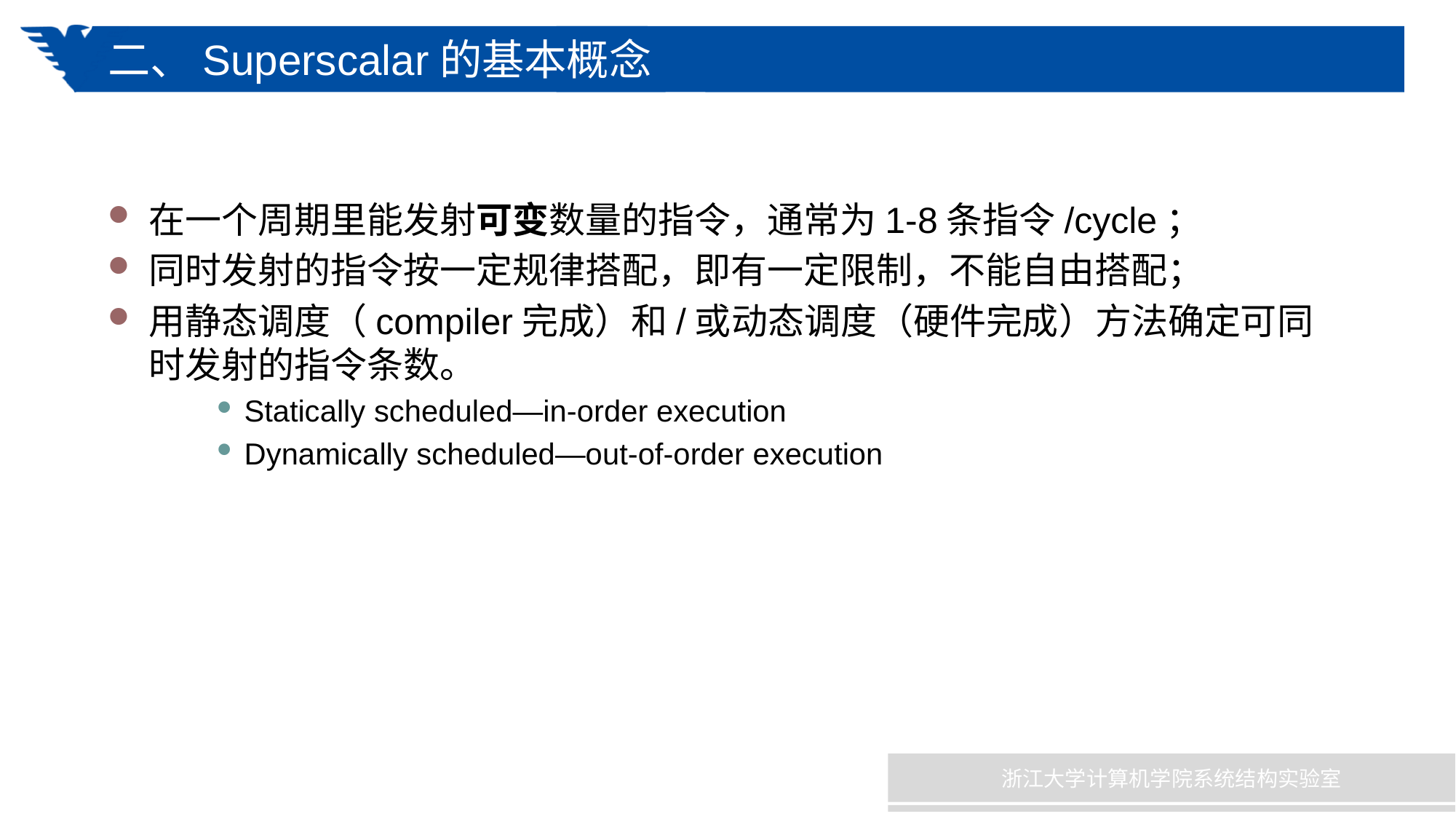

# 二、Superscalar的基本概念
在一个周期里能发射可变数量的指令，通常为1-8条指令/cycle；
同时发射的指令按一定规律搭配，即有一定限制，不能自由搭配；
用静态调度（compiler完成）和/或动态调度（硬件完成）方法确定可同时发射的指令条数。
Statically scheduled—in-order execution
Dynamically scheduled—out-of-order execution